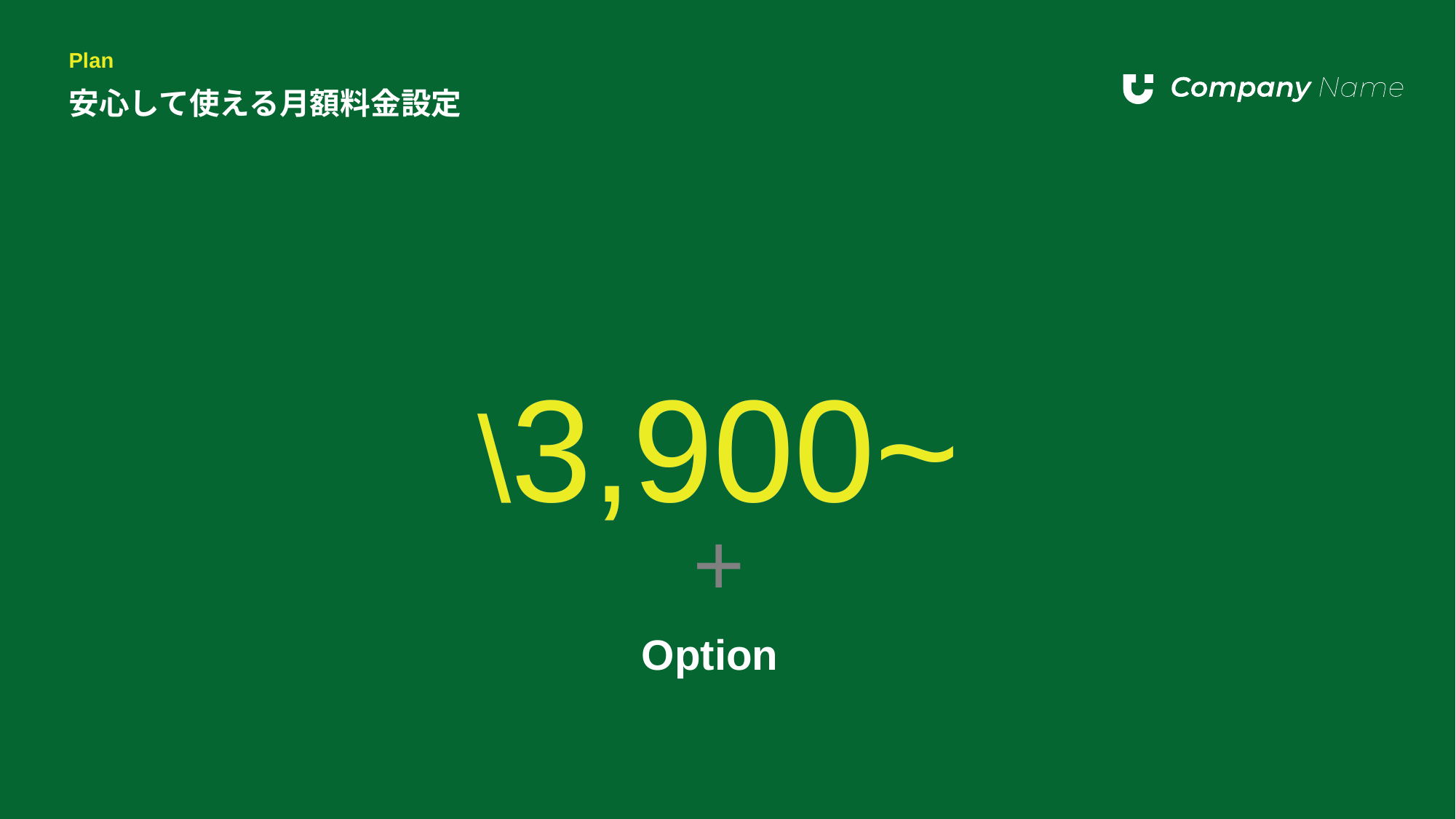

Plan

安心して使える月額料金設定
基本料金
\3,900~
\3,900~
＋
Option